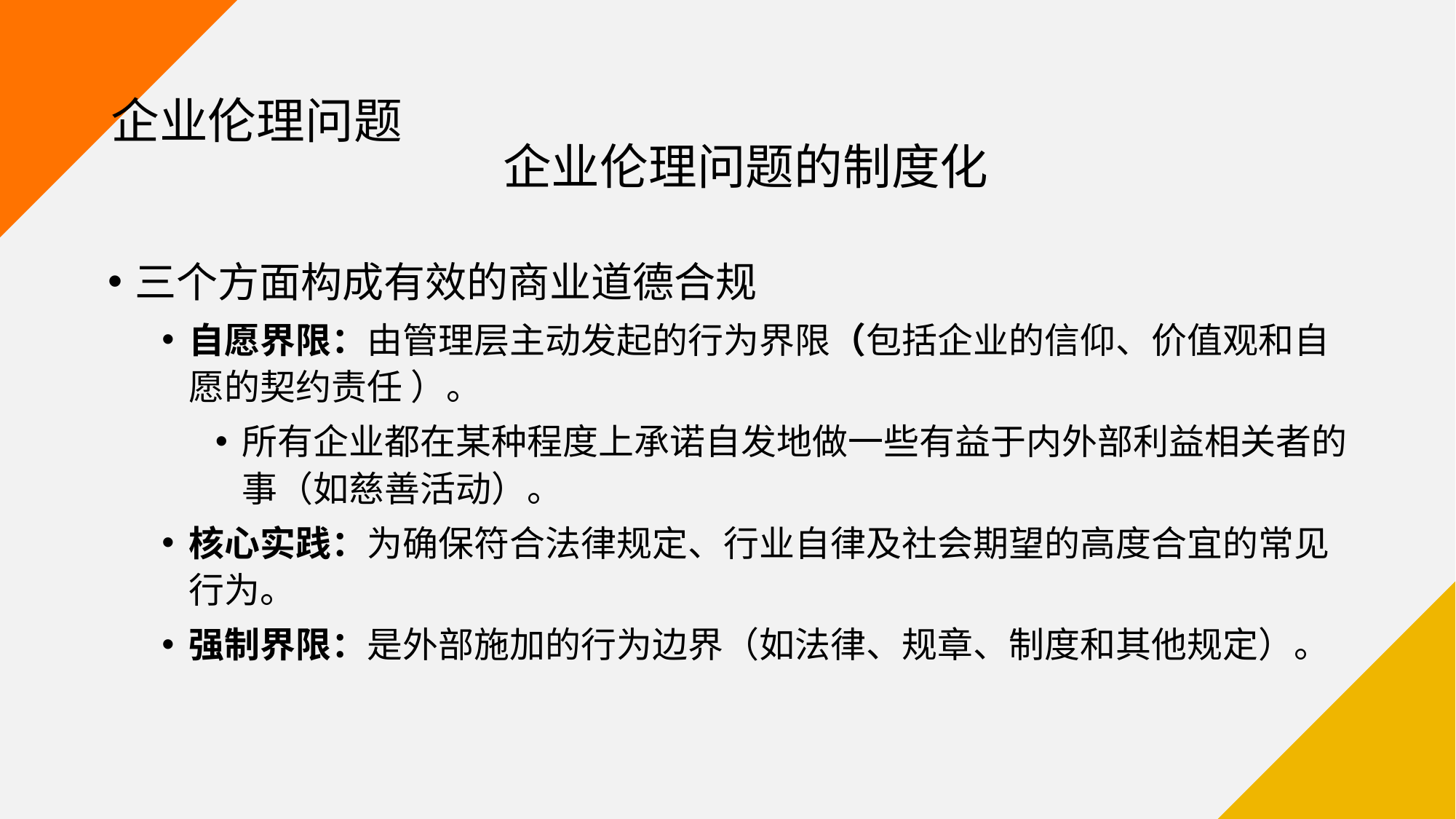

# 企业伦理问题
企业伦理问题的制度化
三个方面构成有效的商业道德合规
自愿界限：由管理层主动发起的行为界限（包括企业的信仰、价值观和自愿的契约责任 ）。
所有企业都在某种程度上承诺自发地做一些有益于内外部利益相关者的事（如慈善活动）。
核心实践：为确保符合法律规定、行业自律及社会期望的高度合宜的常见行为。
强制界限：是外部施加的行为边界（如法律、规章、制度和其他规定）。